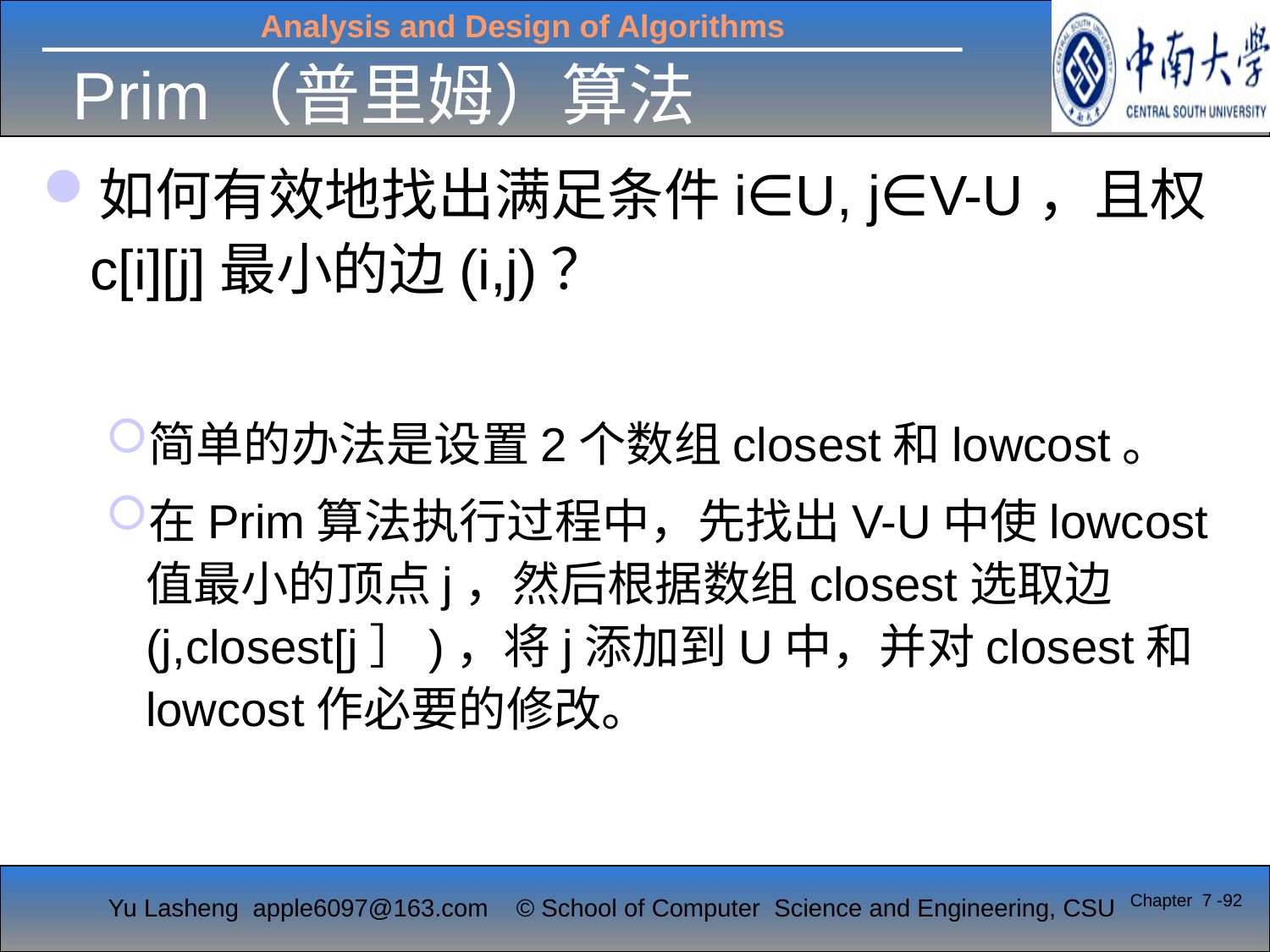

# Prim（普里姆）算法
如何有效地找出满足条件i∈U, j∈V-U，且权c[i][j]最小的边(i,j)？

简单的办法是设置2个数组closest和lowcost。
在Prim算法执行过程中，先找出V-U中使lowcost值最小的顶点j，然后根据数组closest选取边(j,closest[j］)，将j添加到U中，并对closest和lowcost作必要的修改。
Chapter  7 -92